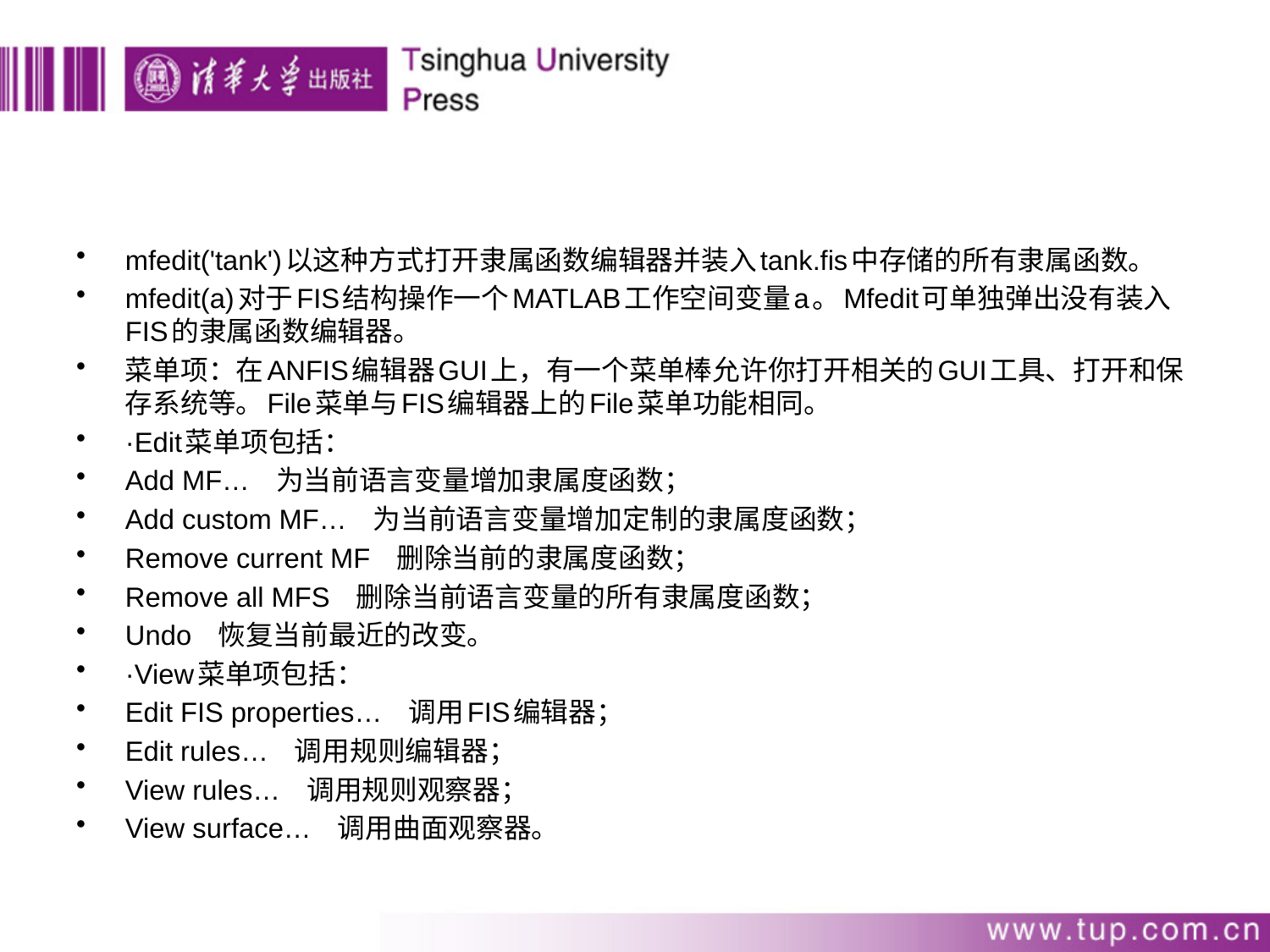

mfedit('tank')以这种方式打开隶属函数编辑器并装入tank.fis中存储的所有隶属函数。
mfedit(a)对于FIS结构操作一个MATLAB工作空间变量a。Mfedit可单独弹出没有装入FIS的隶属函数编辑器。
菜单项：在ANFIS编辑器GUI上，有一个菜单棒允许你打开相关的GUI工具、打开和保存系统等。File菜单与FIS编辑器上的File菜单功能相同。
·Edit菜单项包括：
Add MF…   为当前语言变量增加隶属度函数；
Add custom MF…   为当前语言变量增加定制的隶属度函数；
Remove current MF   删除当前的隶属度函数；
Remove all MFS   删除当前语言变量的所有隶属度函数；
Undo   恢复当前最近的改变。
·View菜单项包括：
Edit FIS properties…   调用FIS编辑器；
Edit rules…   调用规则编辑器；
View rules…   调用规则观察器；
View surface…   调用曲面观察器。